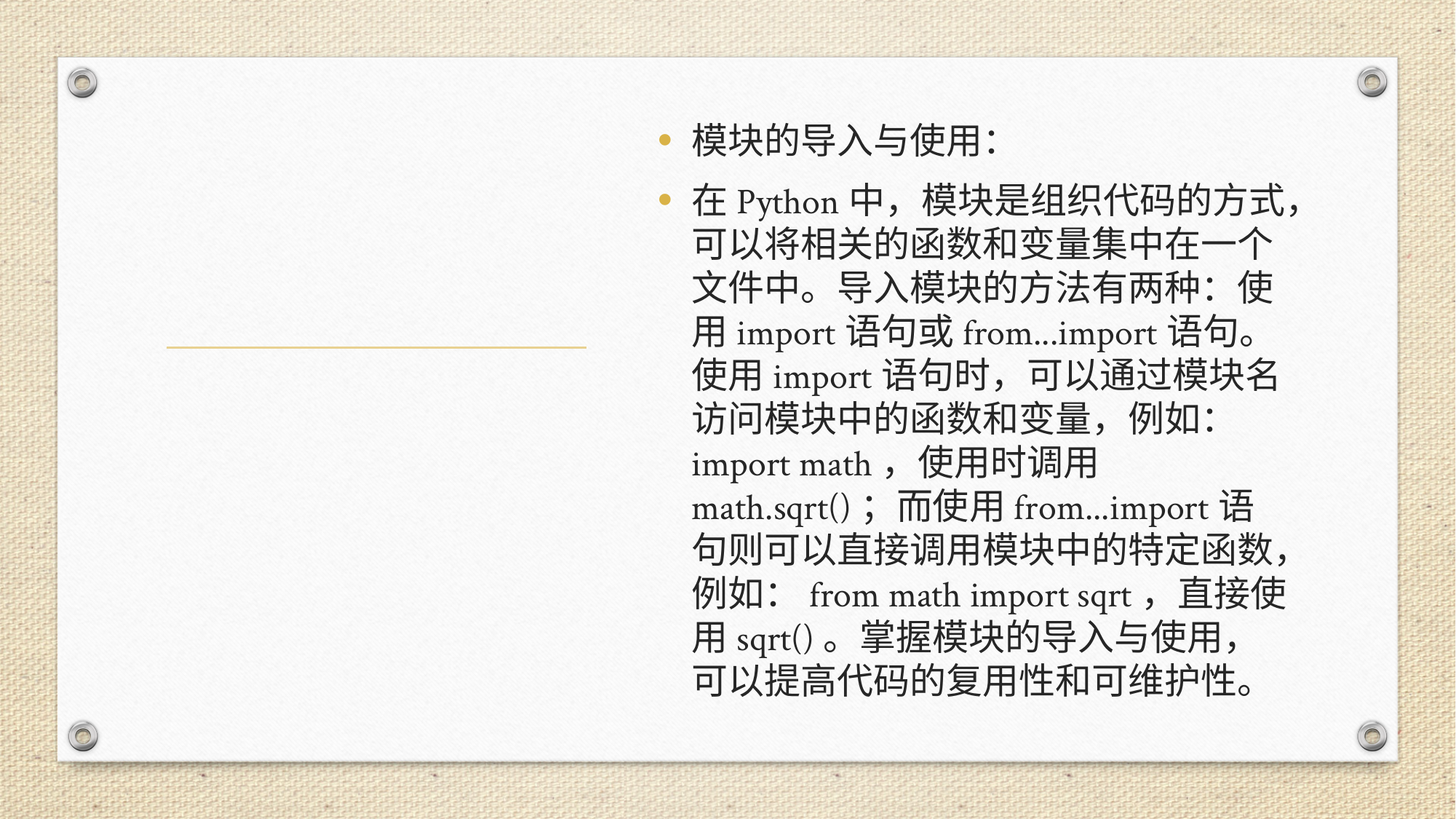

模块的导入与使用：
在Python中，模块是组织代码的方式，可以将相关的函数和变量集中在一个文件中。导入模块的方法有两种：使用import语句或from...import语句。使用import语句时，可以通过模块名访问模块中的函数和变量，例如：import math，使用时调用math.sqrt()；而使用from...import语句则可以直接调用模块中的特定函数，例如：from math import sqrt，直接使用sqrt()。掌握模块的导入与使用，可以提高代码的复用性和可维护性。
#